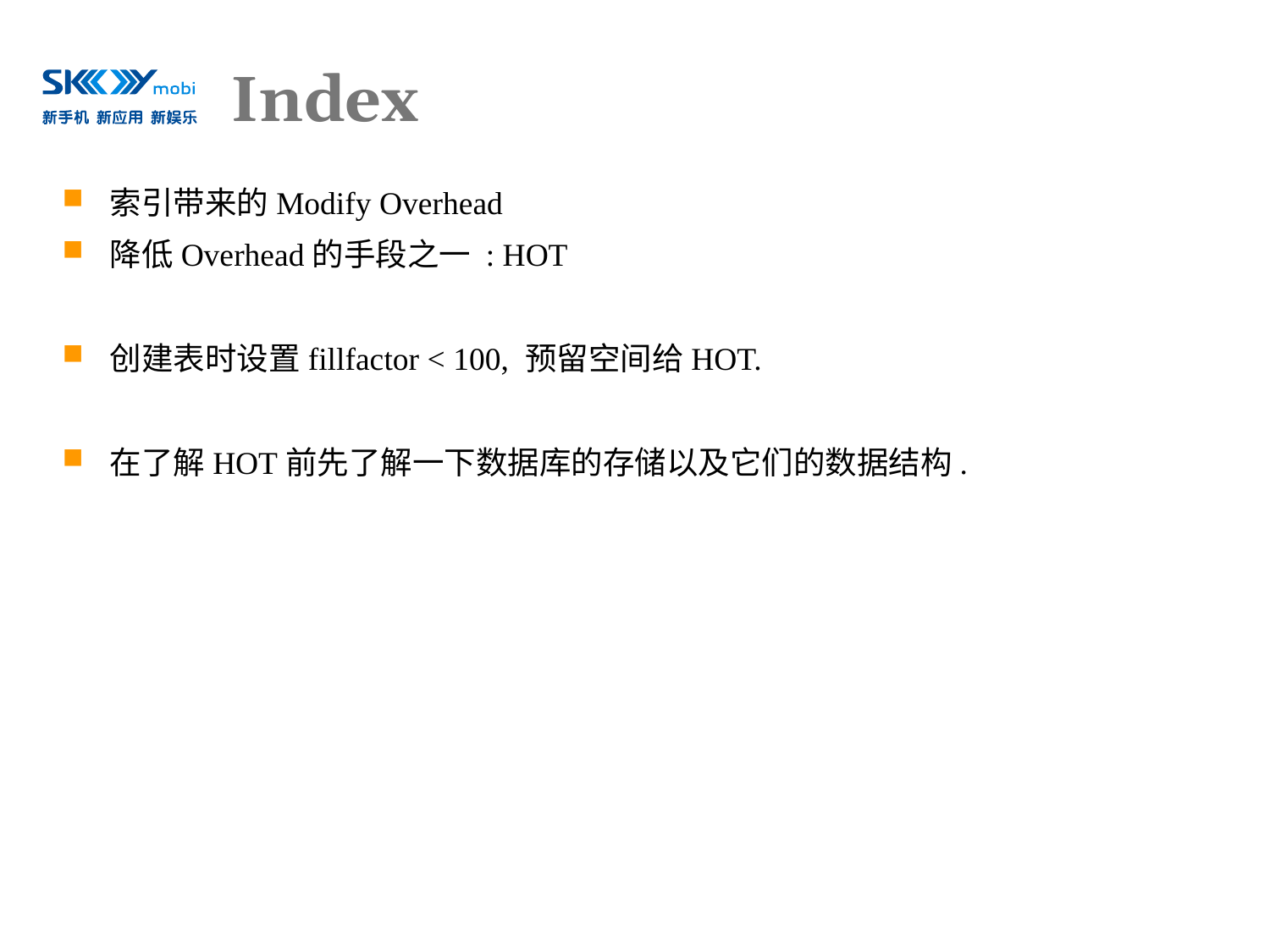

# Index
索引带来的Modify Overhead
降低Overhead的手段之一 : HOT

创建表时设置fillfactor < 100, 预留空间给HOT.

在了解HOT前先了解一下数据库的存储以及它们的数据结构.